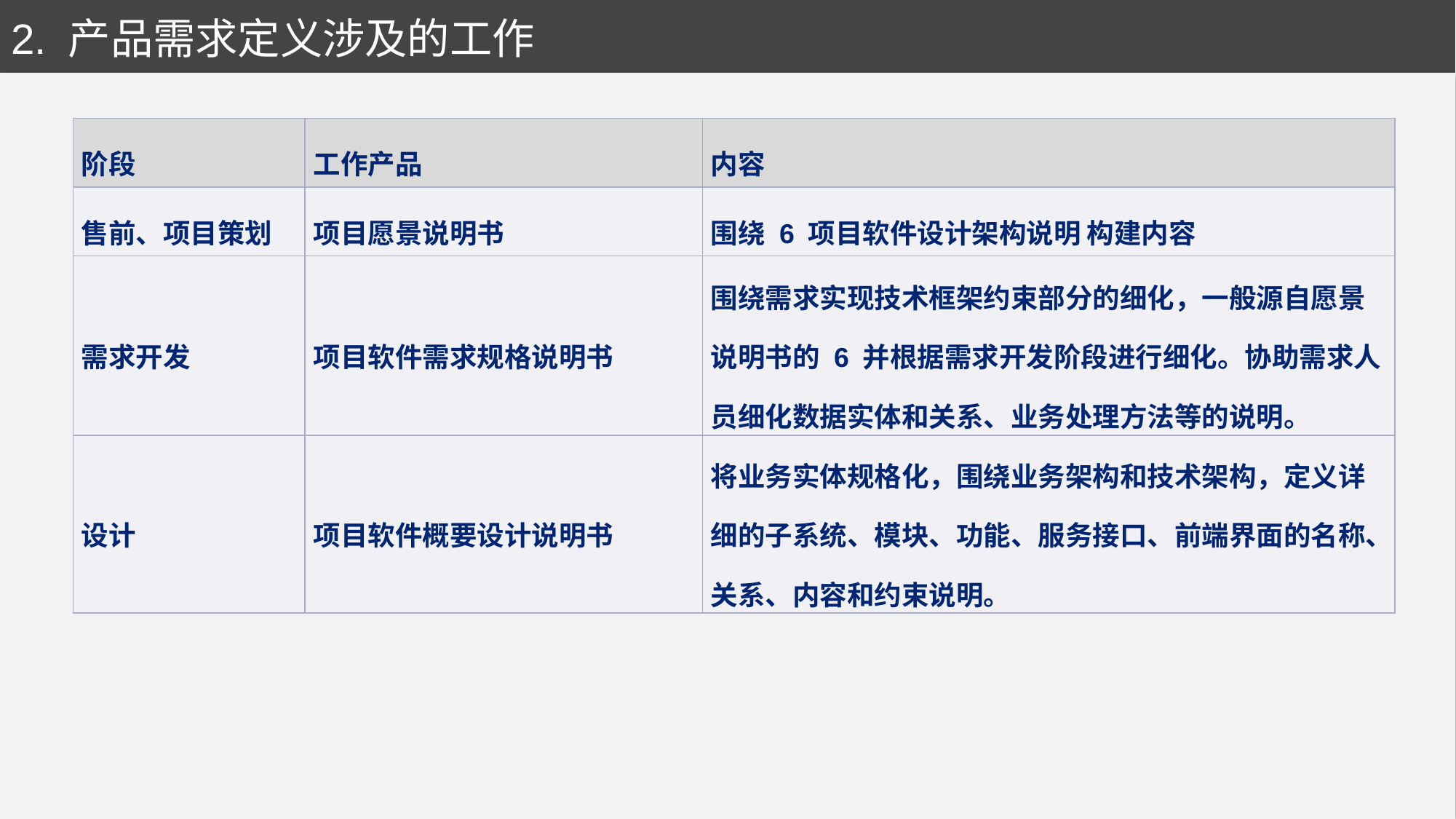

# 2. 产品需求定义涉及的工作
| 阶段 | 工作产品 | 内容 |
| --- | --- | --- |
| 售前、项目策划 | 项目愿景说明书 | 围绕 6 项目软件设计架构说明 构建内容 |
| 需求开发 | 项目软件需求规格说明书 | 围绕需求实现技术框架约束部分的细化，一般源自愿景说明书的 6 并根据需求开发阶段进行细化。协助需求人员细化数据实体和关系、业务处理方法等的说明。 |
| 设计 | 项目软件概要设计说明书 | 将业务实体规格化，围绕业务架构和技术架构，定义详细的子系统、模块、功能、服务接口、前端界面的名称、关系、内容和约束说明。 |